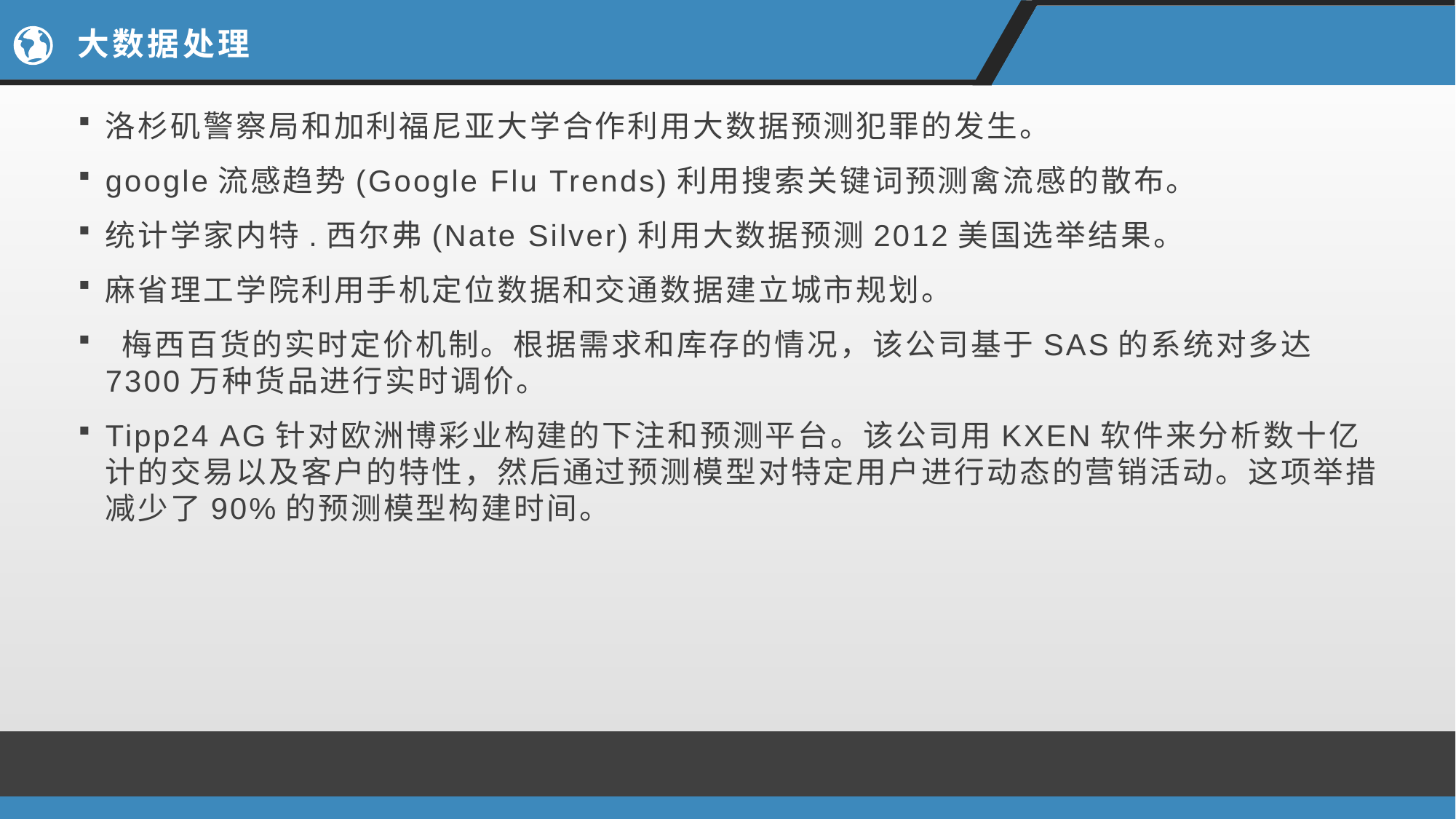

# 大数据处理

洛杉矶警察局和加利福尼亚大学合作利用大数据预测犯罪的发生。
google流感趋势(Google Flu Trends)利用搜索关键词预测禽流感的散布。
统计学家内特.西尔弗(Nate Silver)利用大数据预测2012美国选举结果。
麻省理工学院利用手机定位数据和交通数据建立城市规划。
 梅西百货的实时定价机制。根据需求和库存的情况，该公司基于SAS的系统对多达7300万种货品进行实时调价。
Tipp24 AG针对欧洲博彩业构建的下注和预测平台。该公司用KXEN软件来分析数十亿计的交易以及客户的特性，然后通过预测模型对特定用户进行动态的营销活动。这项举措减少了90%的预测模型构建时间。